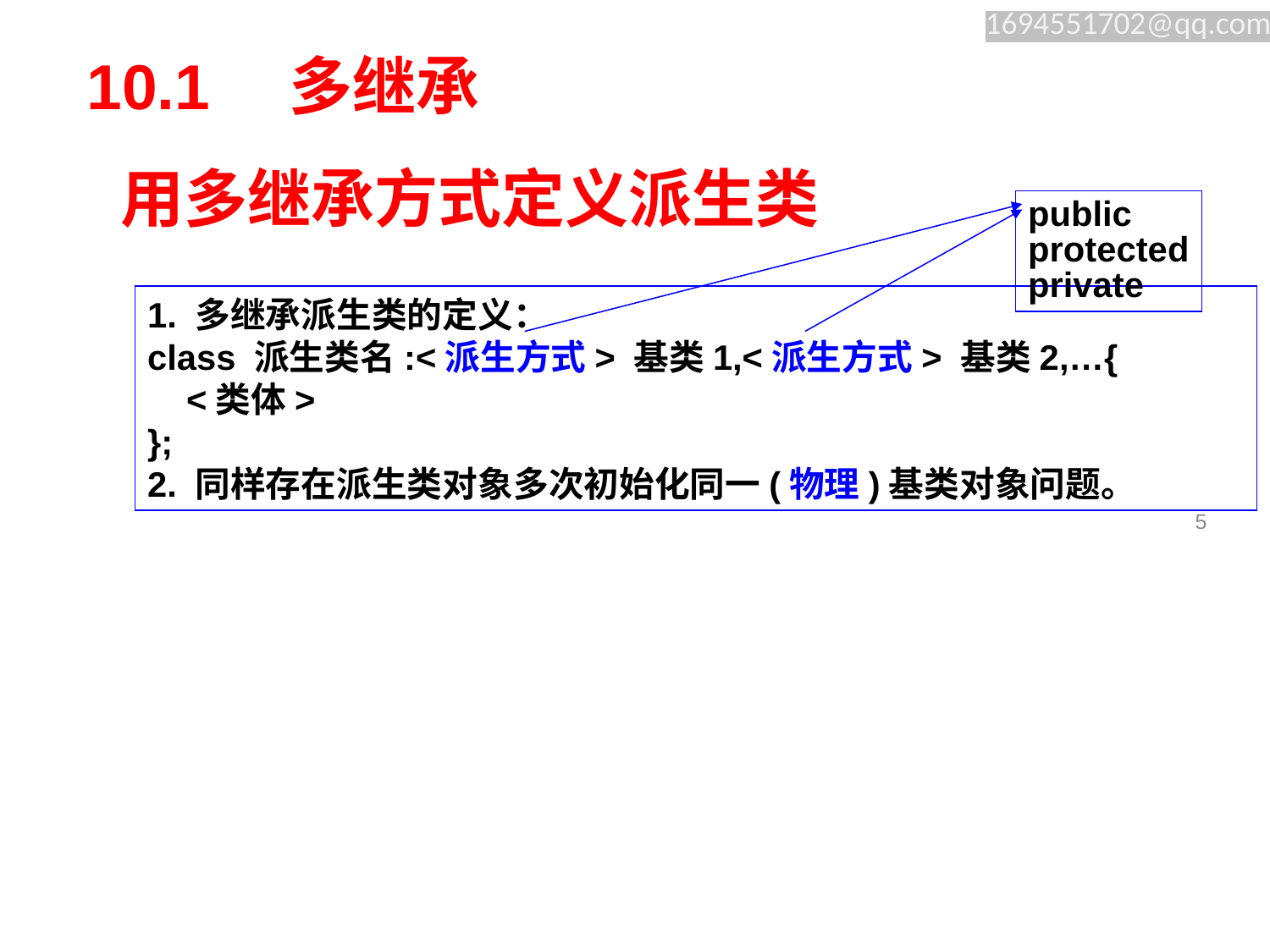

# 10.1　多继承
用多继承方式定义派生类
public
protected
private

1. 多继承派生类的定义：
class 派生类名:<派生方式> 基类1,<派生方式> 基类2,…{
    <类体>
};
2. 同样存在派生类对象多次初始化同一(物理)基类对象问题。
5